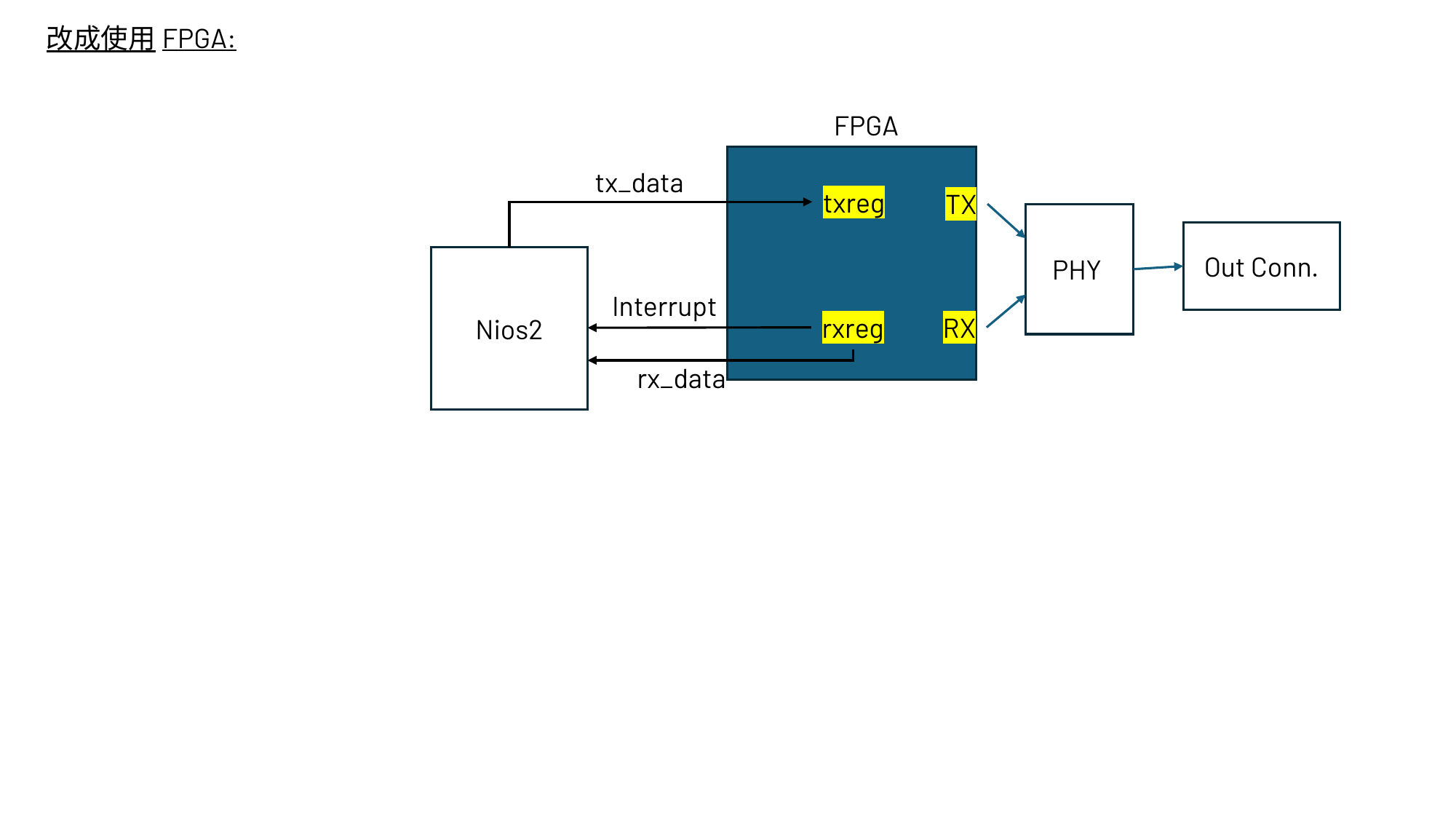

改成使用FPGA:
FPGA

tx_data
txreg
TX
PHY
Out Conn.
Nios2
Interrupt
rxreg
RX
rx_data